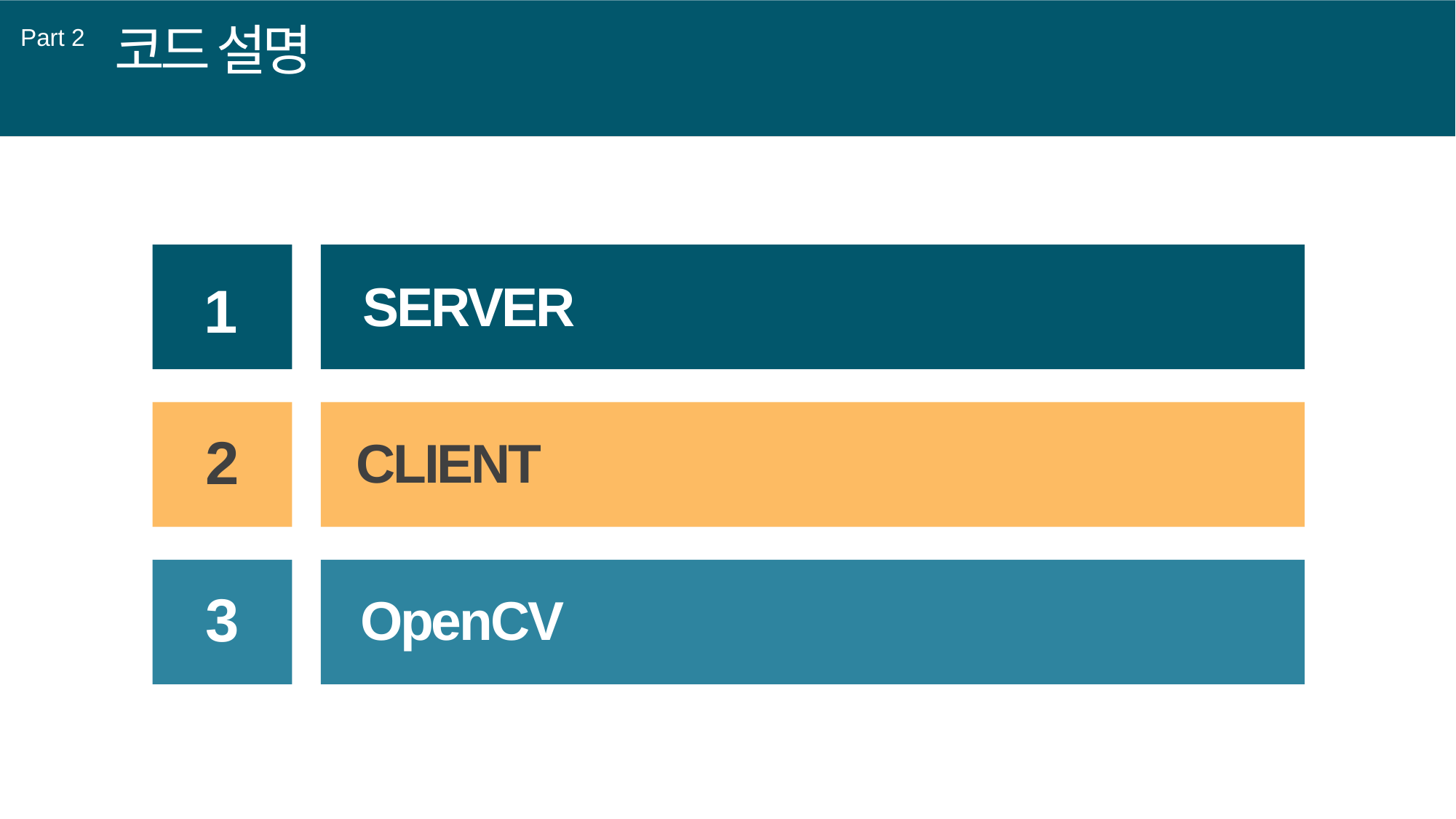

코드 설명
Part 2

SERVER
1

2
CLIENT

3
OpenCV